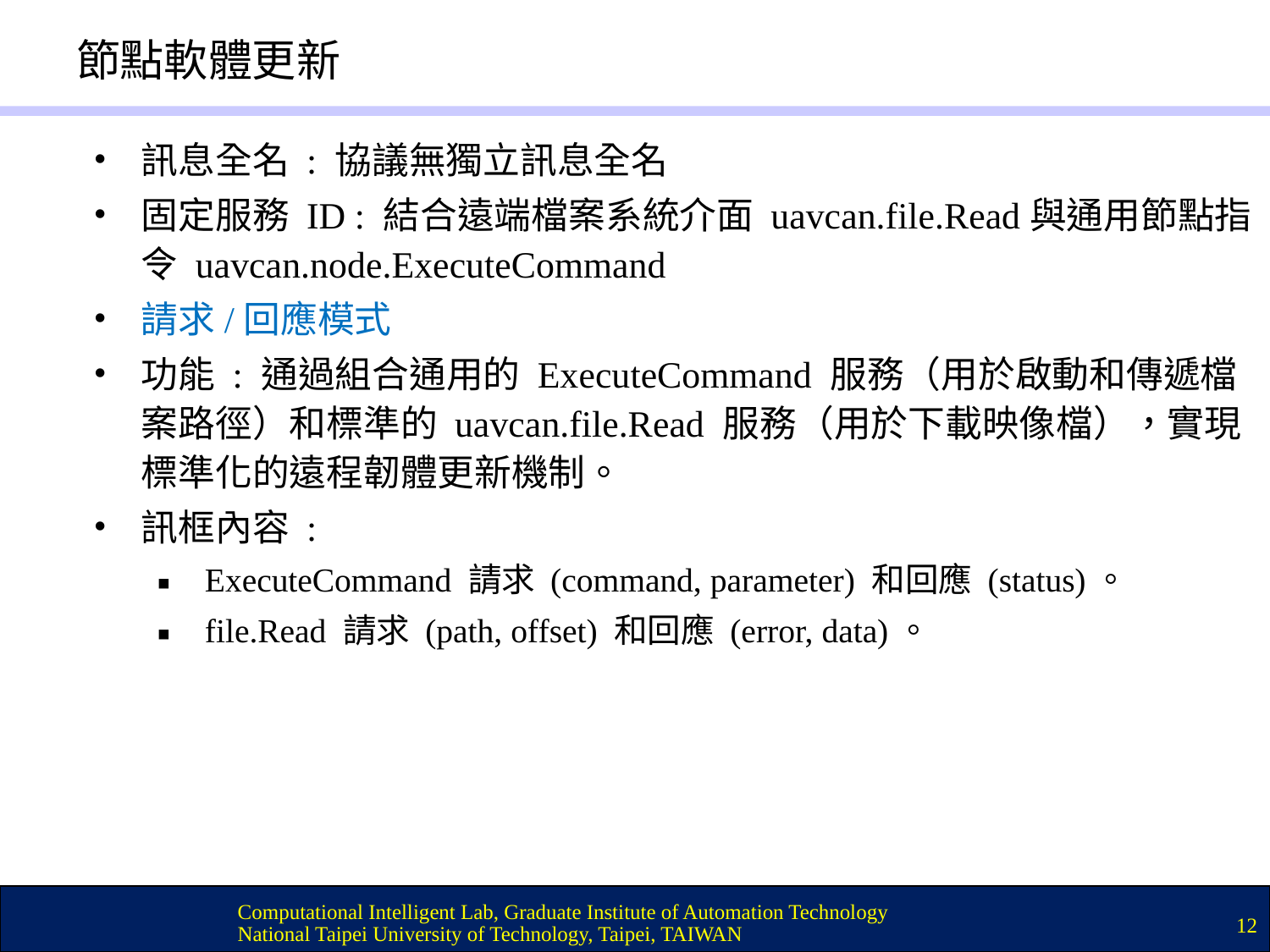

# 節點軟體更新
訊息全名 : 協議無獨立訊息全名
固定服務 ID : 結合遠端檔案系統介面 uavcan.file.Read與通用節點指令 uavcan.node.ExecuteCommand
請求/回應模式
功能 : 通過組合通用的 ExecuteCommand 服務（用於啟動和傳遞檔案路徑）和標準的 uavcan.file.Read 服務（用於下載映像檔），實現標準化的遠程韌體更新機制。
訊框內容 :
ExecuteCommand 請求 (command, parameter) 和回應 (status)。
file.Read 請求 (path, offset) 和回應 (error, data)。